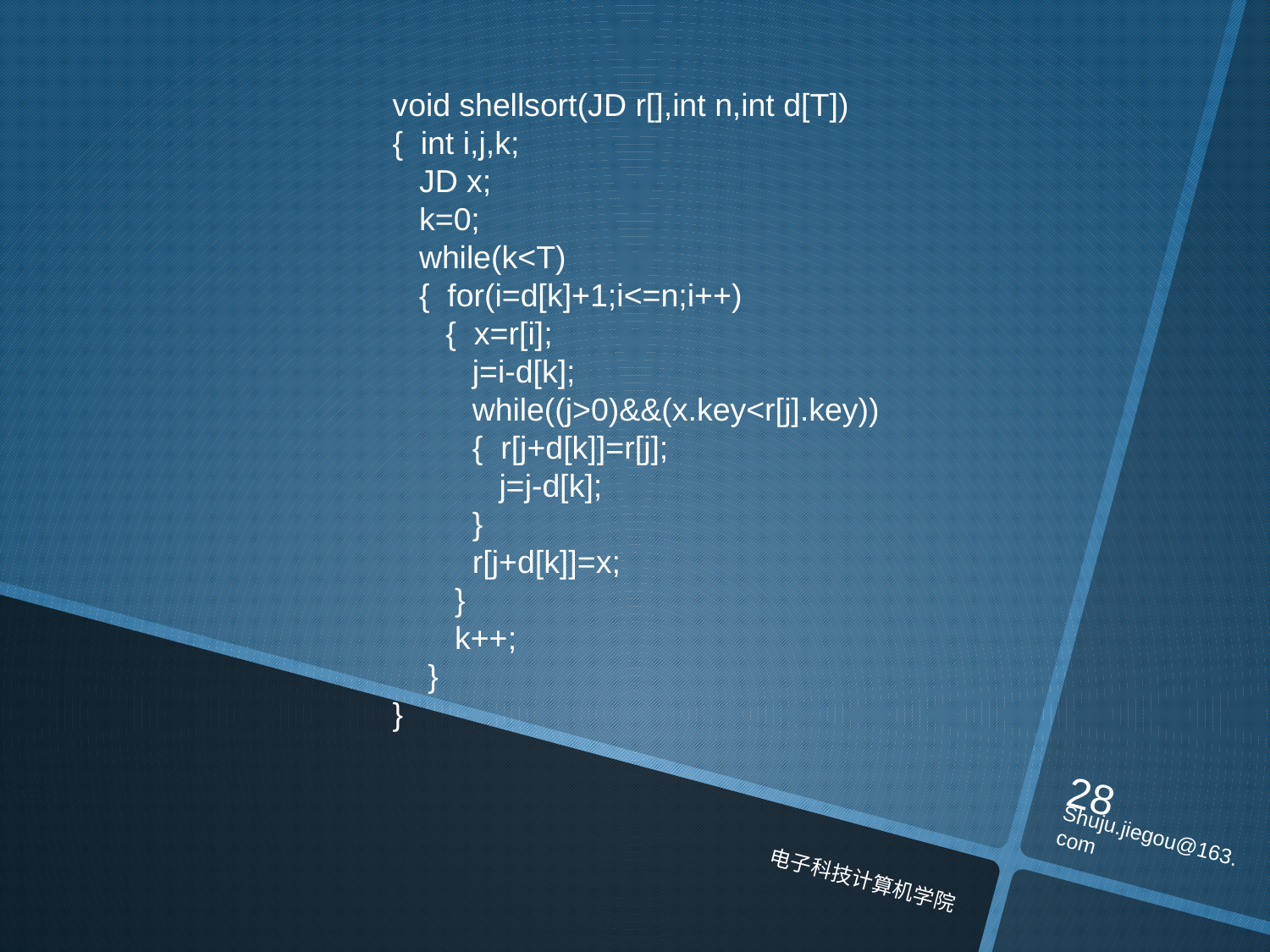

void shellsort(JD r[],int n,int d[T])
{  int i,j,k;
   JD x;
   k=0;
   while(k<T)
   {  for(i=d[k]+1;i<=n;i++)
      {  x=r[i];
         j=i-d[k];
         while((j>0)&&(x.key<r[j].key))
         {  r[j+d[k]]=r[j];
            j=j-d[k];
         }
         r[j+d[k]]=x;
       }
       k++;
    }
}
28
Shuju.jiegou@163.com
电子科技计算机学院